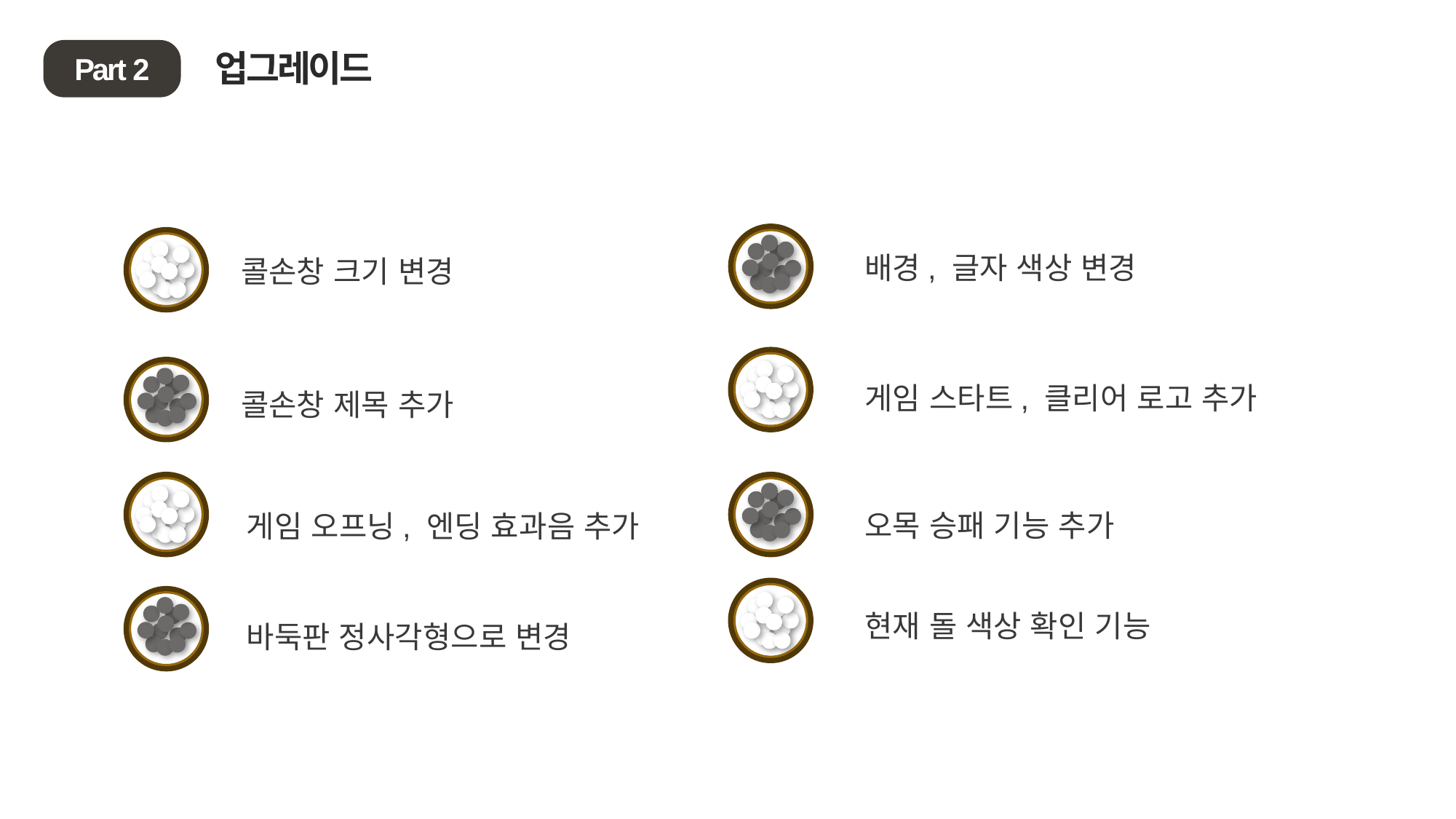

업그레이드
Part 2

배경, 글자 색상 변경

콜손창 크기 변경

게임 스타트, 클리어 로고 추가

콜손창 제목 추가

오목 승패 기능 추가
게임 오프닝, 엔딩 효과음 추가

현재 돌 색상 확인 기능

바둑판 정사각형으로 변경